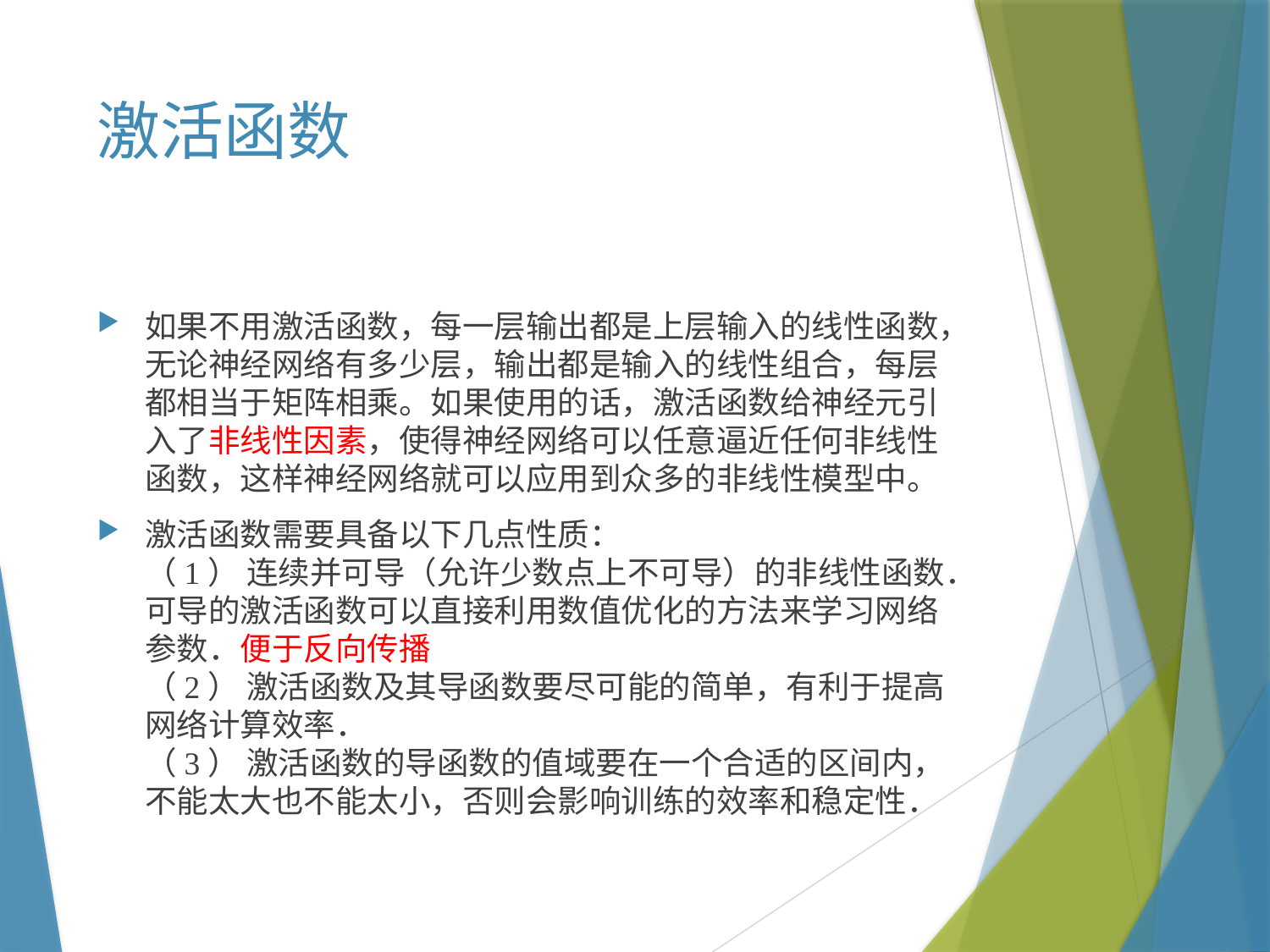

# 激活函数
如果不用激活函数，每一层输出都是上层输入的线性函数，无论神经网络有多少层，输出都是输入的线性组合，每层都相当于矩阵相乘。如果使用的话，激活函数给神经元引入了非线性因素，使得神经网络可以任意逼近任何非线性函数，这样神经网络就可以应用到众多的非线性模型中。
激活函数需要具备以下几点性质：
（1） 连续并可导（允许少数点上不可导）的非线性函数．可导的激活函数可以直接利用数值优化的方法来学习网络参数．便于反向传播
（2） 激活函数及其导函数要尽可能的简单，有利于提高网络计算效率．
（3） 激活函数的导函数的值域要在一个合适的区间内，不能太大也不能太小，否则会影响训练的效率和稳定性．